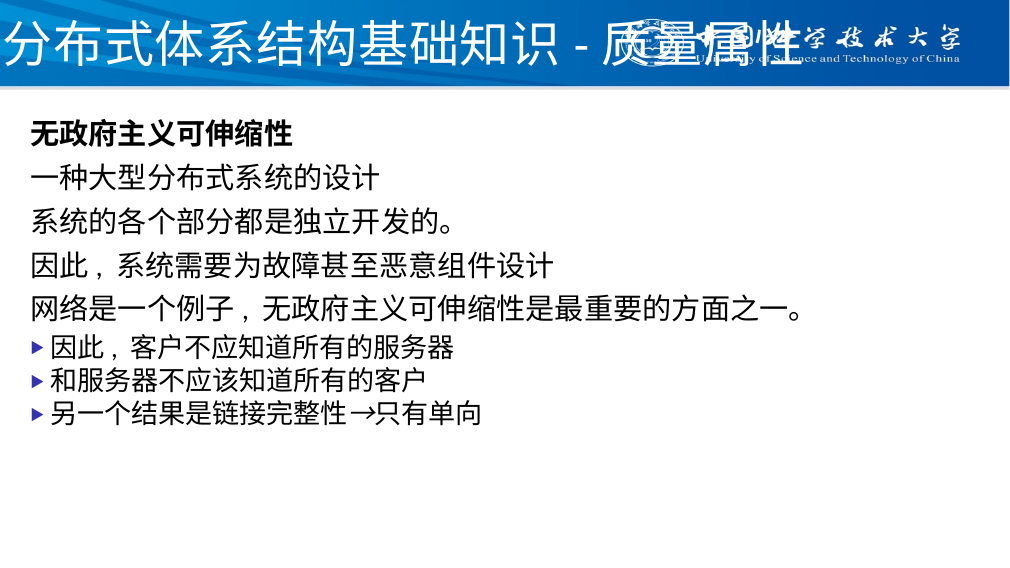

# 分布式体系结构基础知识-质量属性
无政府主义可伸缩性
一种大型分布式系统的设计
系统的各个部分都是独立开发的。
因此, 系统需要为故障甚至恶意组件设计
网络是一个例子, 无政府主义可伸缩性是最重要的方面之一。
▶因此, 客户不应知道所有的服务器
▶和服务器不应该知道所有的客户
▶另一个结果是链接完整性→只有单向